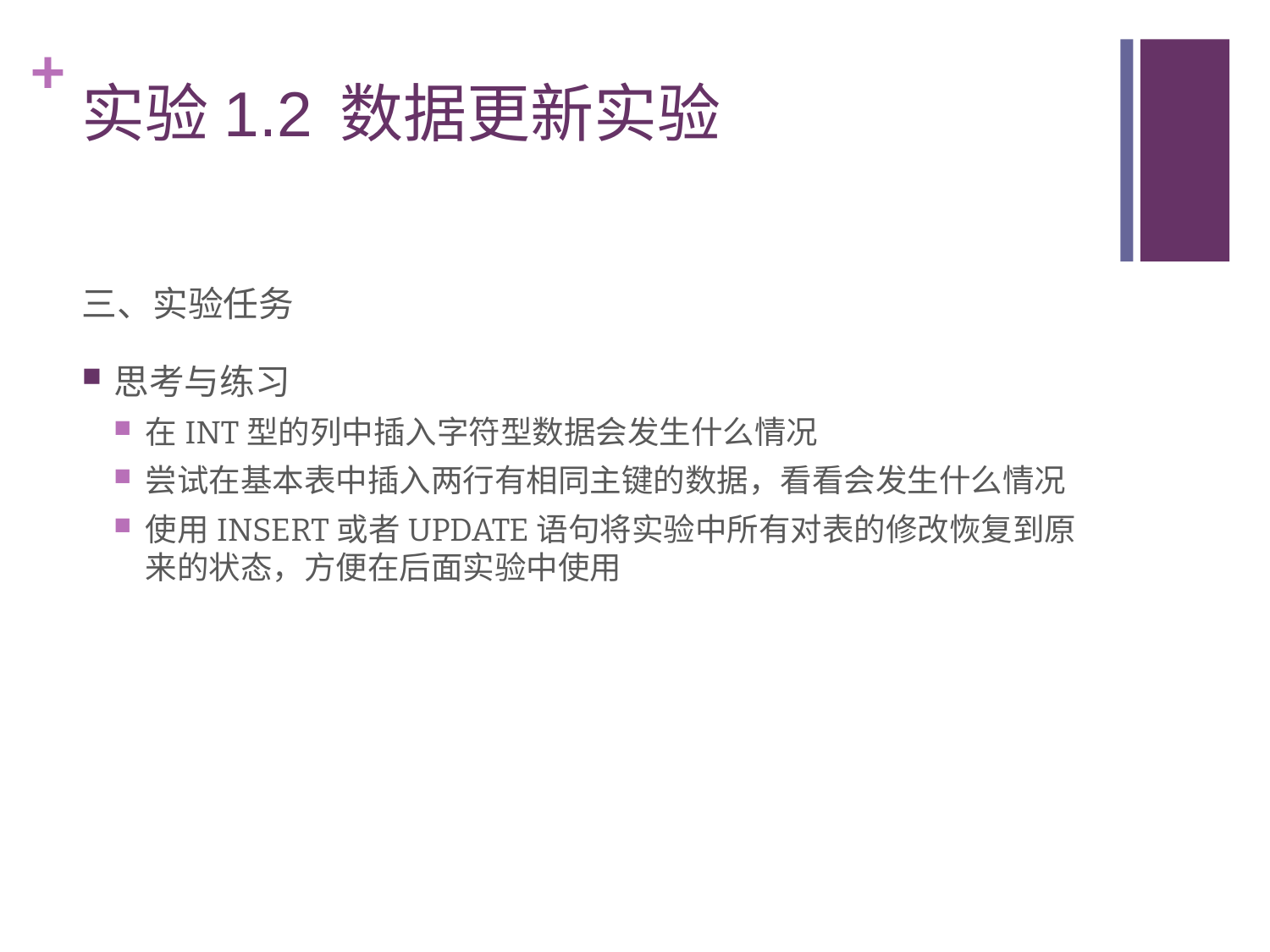

# 实验1.2 数据更新实验
三、实验任务
思考与练习
在INT型的列中插入字符型数据会发生什么情况
尝试在基本表中插入两行有相同主键的数据，看看会发生什么情况
使用INSERT或者UPDATE语句将实验中所有对表的修改恢复到原来的状态，方便在后面实验中使用